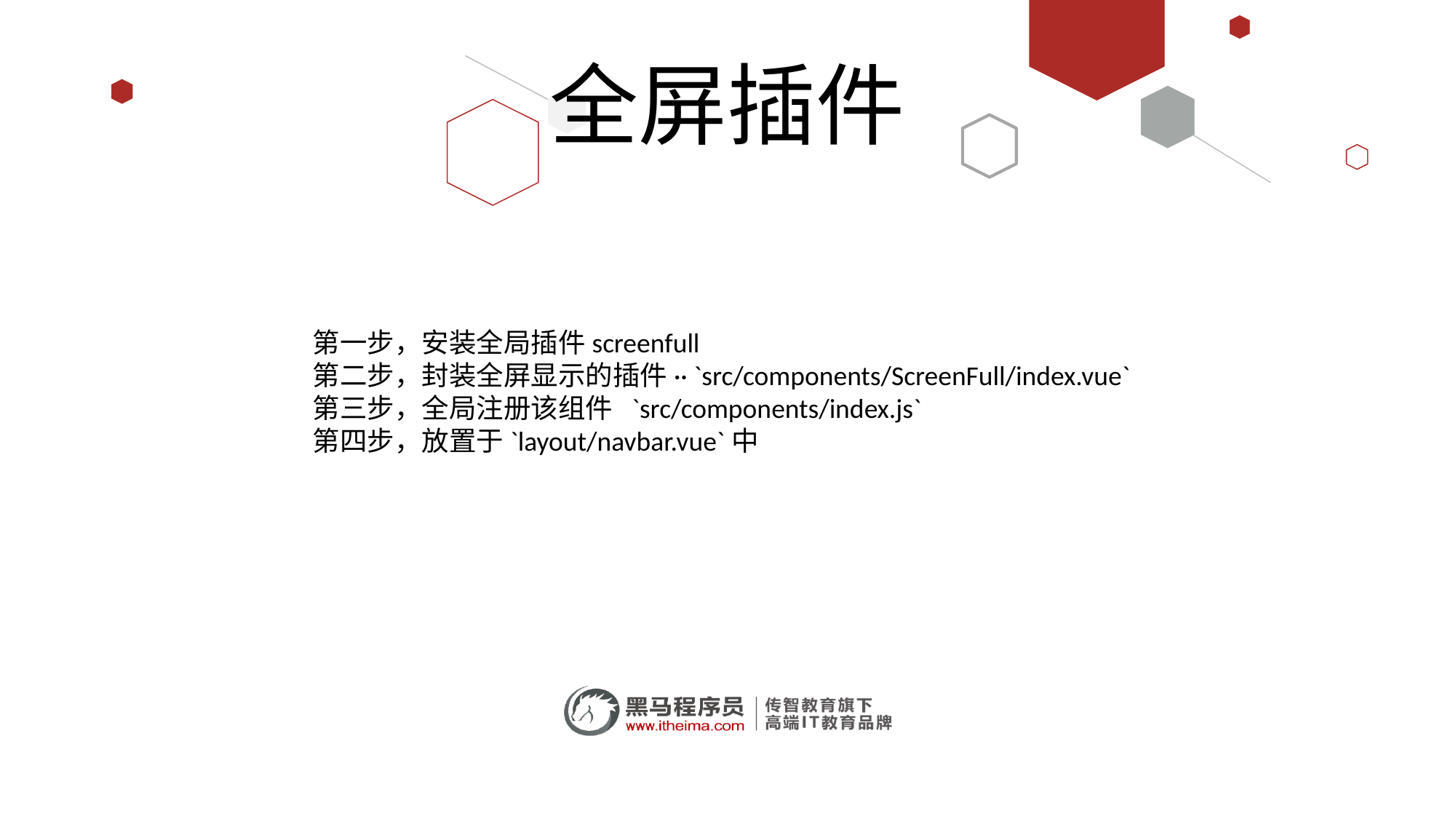

# 全屏插件
第一步，安装全局插件screenfull
第二步，封装全屏显示的插件·· `src/components/ScreenFull/index.vue`
第三步，全局注册该组件  `src/components/index.js`
第四步，放置于`layout/navbar.vue`中